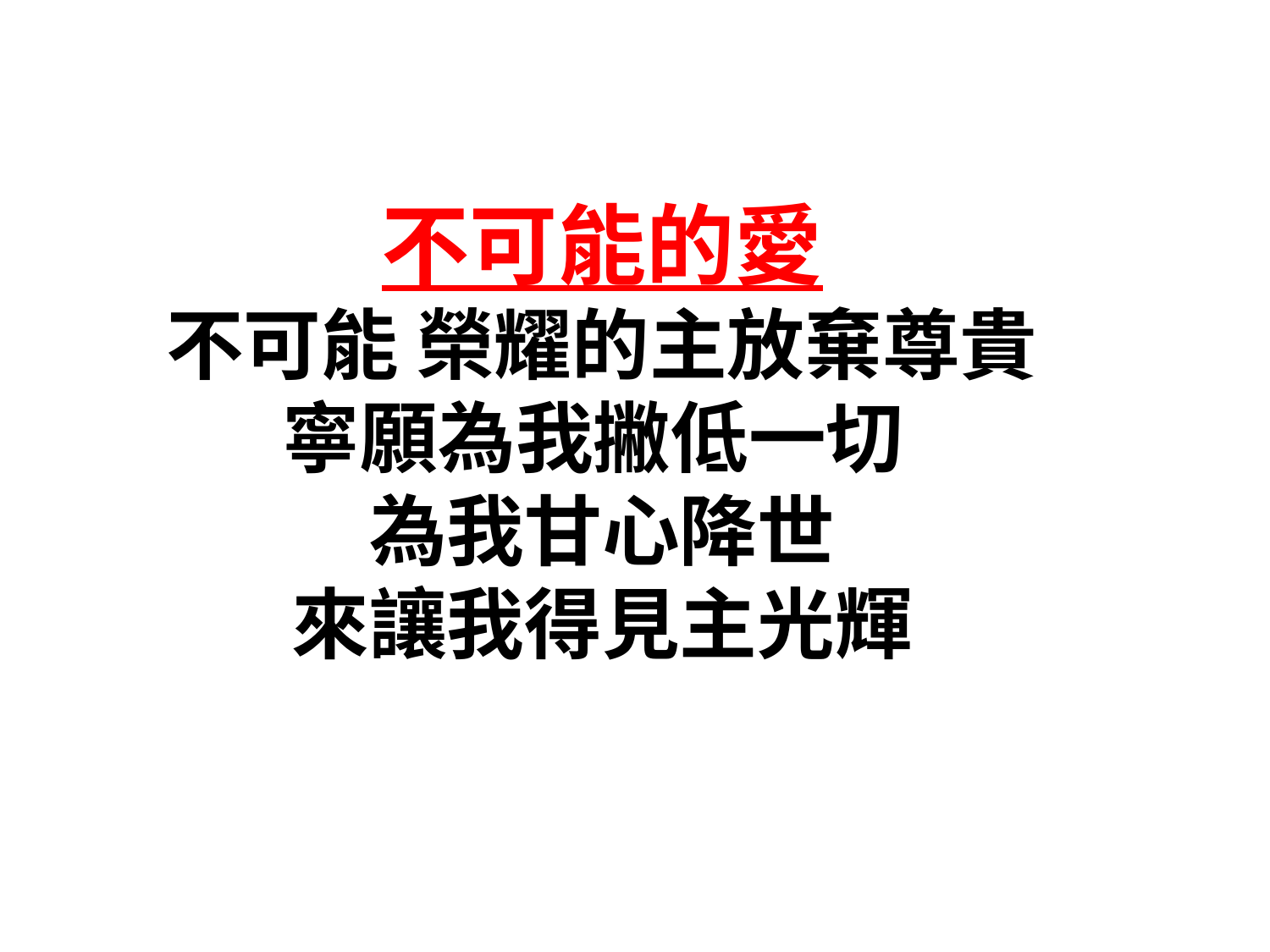

# 不可能的愛 不可能 榮耀的主放棄尊貴 寧願為我撇低一切  為我甘心降世 來讓我得見主光輝